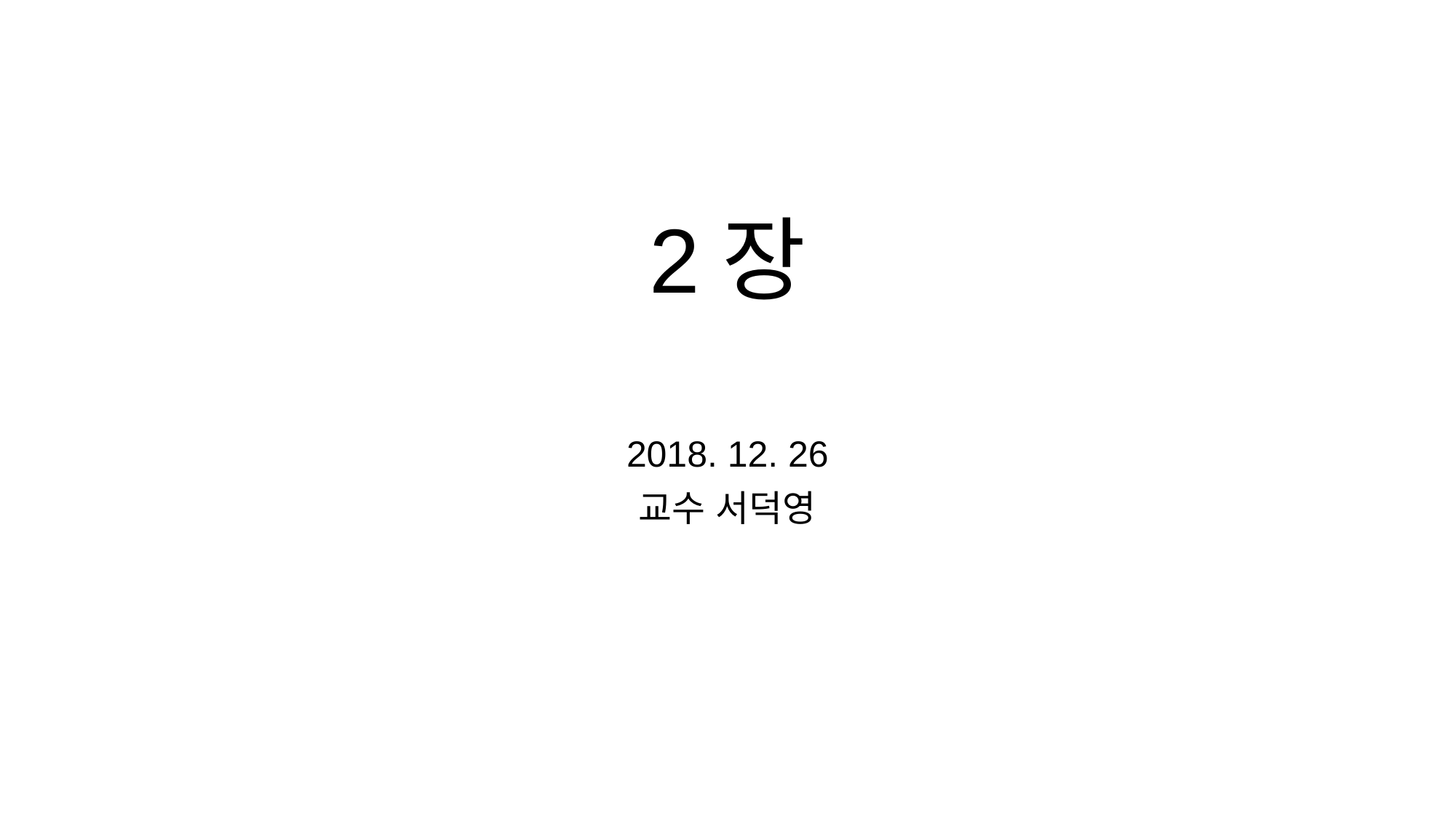

# 2장
2018. 12. 26
교수 서덕영